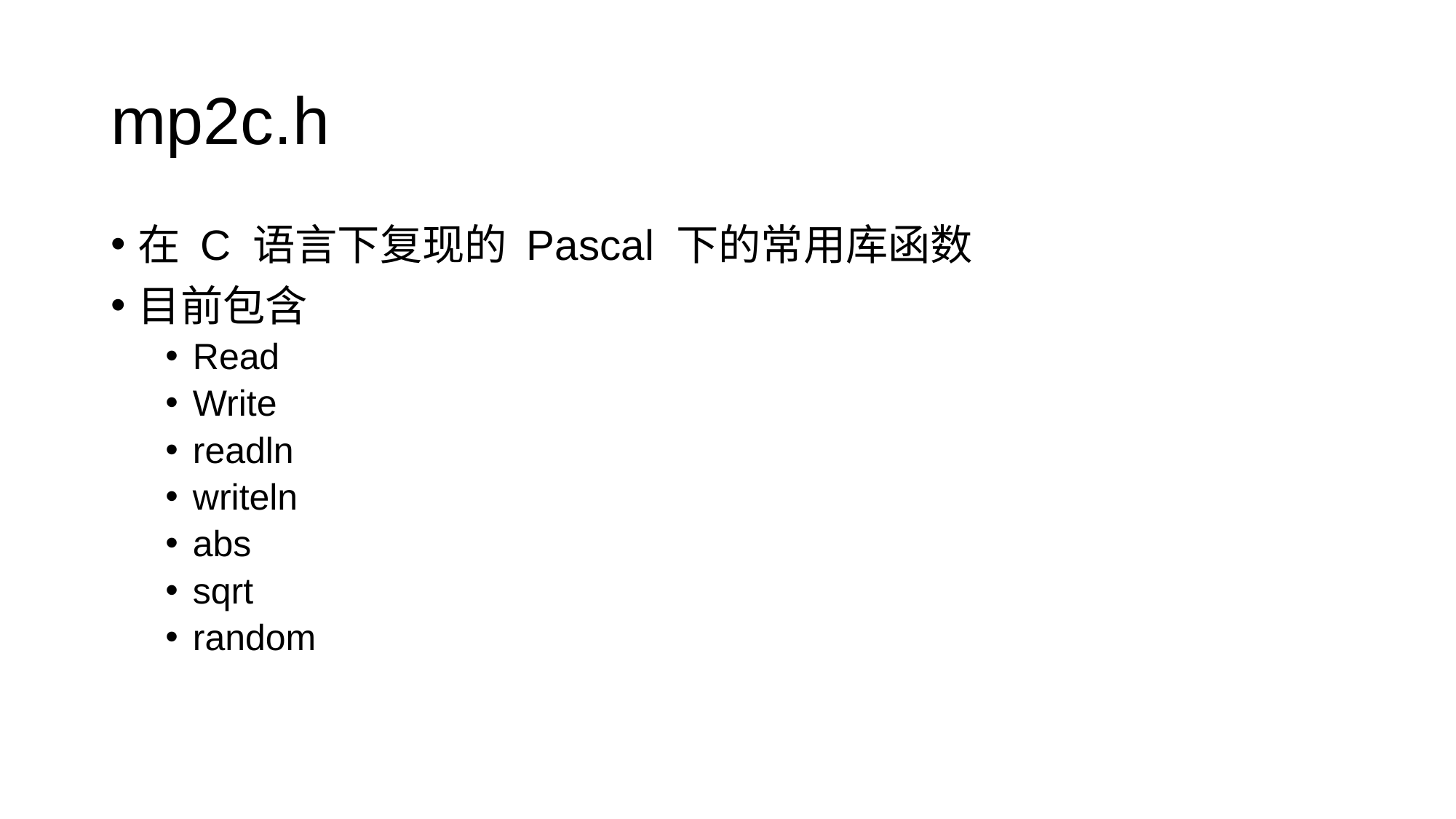

# mp2c.h
在 C 语言下复现的 Pascal 下的常用库函数
目前包含
Read
Write
readln
writeln
abs
sqrt
random